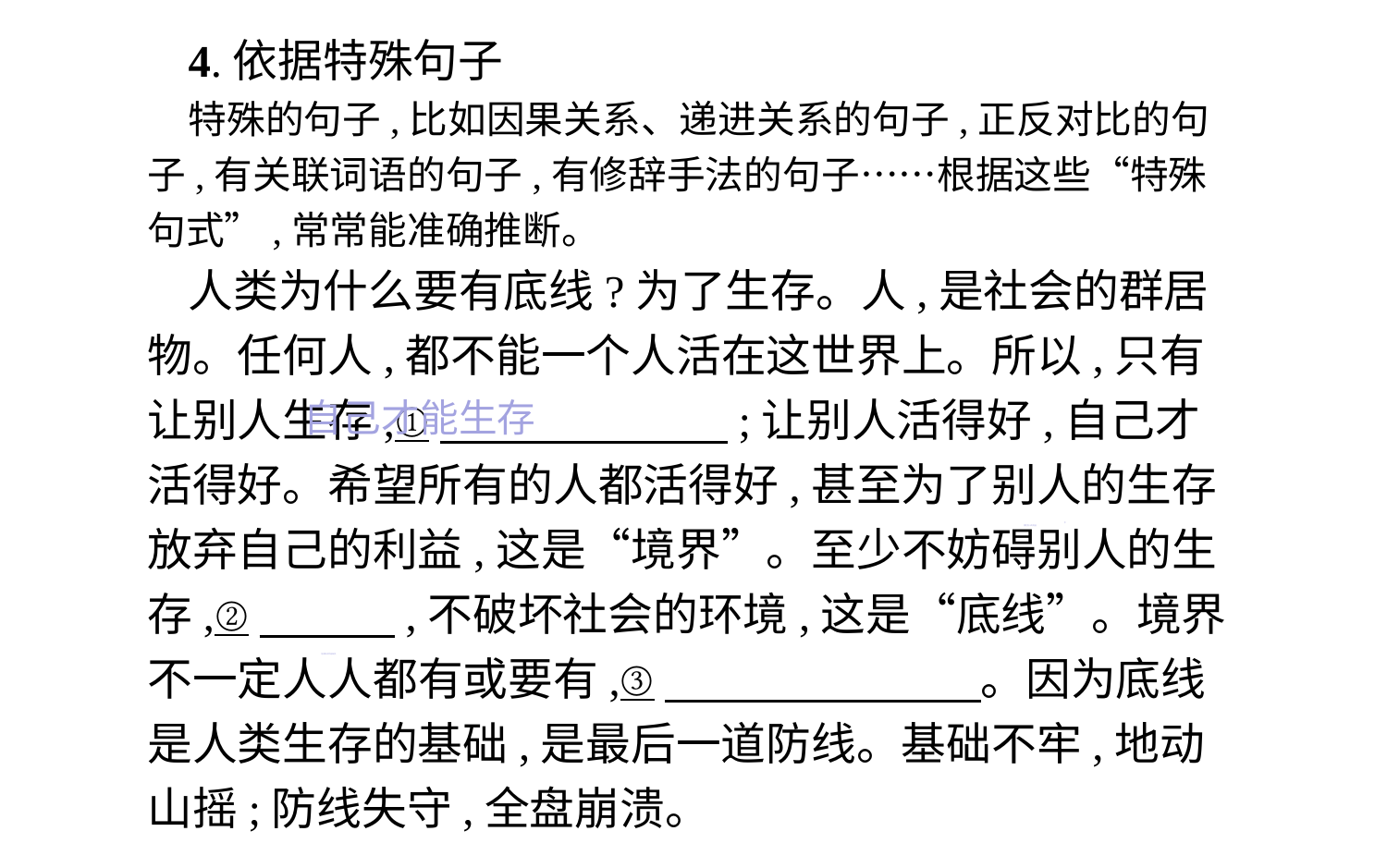

4.依据特殊句子
特殊的句子,比如因果关系、递进关系的句子,正反对比的句子,有关联词语的句子,有修辞手法的句子……根据这些“特殊句式”,常常能准确推断。
人类为什么要有底线?为了生存。人,是社会的群居物。任何人,都不能一个人活在这世界上。所以,只有让别人生存,①　　               　;让别人活得好,自己才活得好。希望所有的人都活得好,甚至为了别人的生存放弃自己的利益,这是“境界”。至少不妨碍别人的生存,②　　　,不破坏社会的环境,这是“底线”。境界不一定人人都有或要有,③　　　　　　　。因为底线是人类生存的基础,是最后一道防线。基础不牢,地动山摇;防线失守,全盘崩溃。
自己才能生存
不侵犯别人的利益
但底线却不能缺失